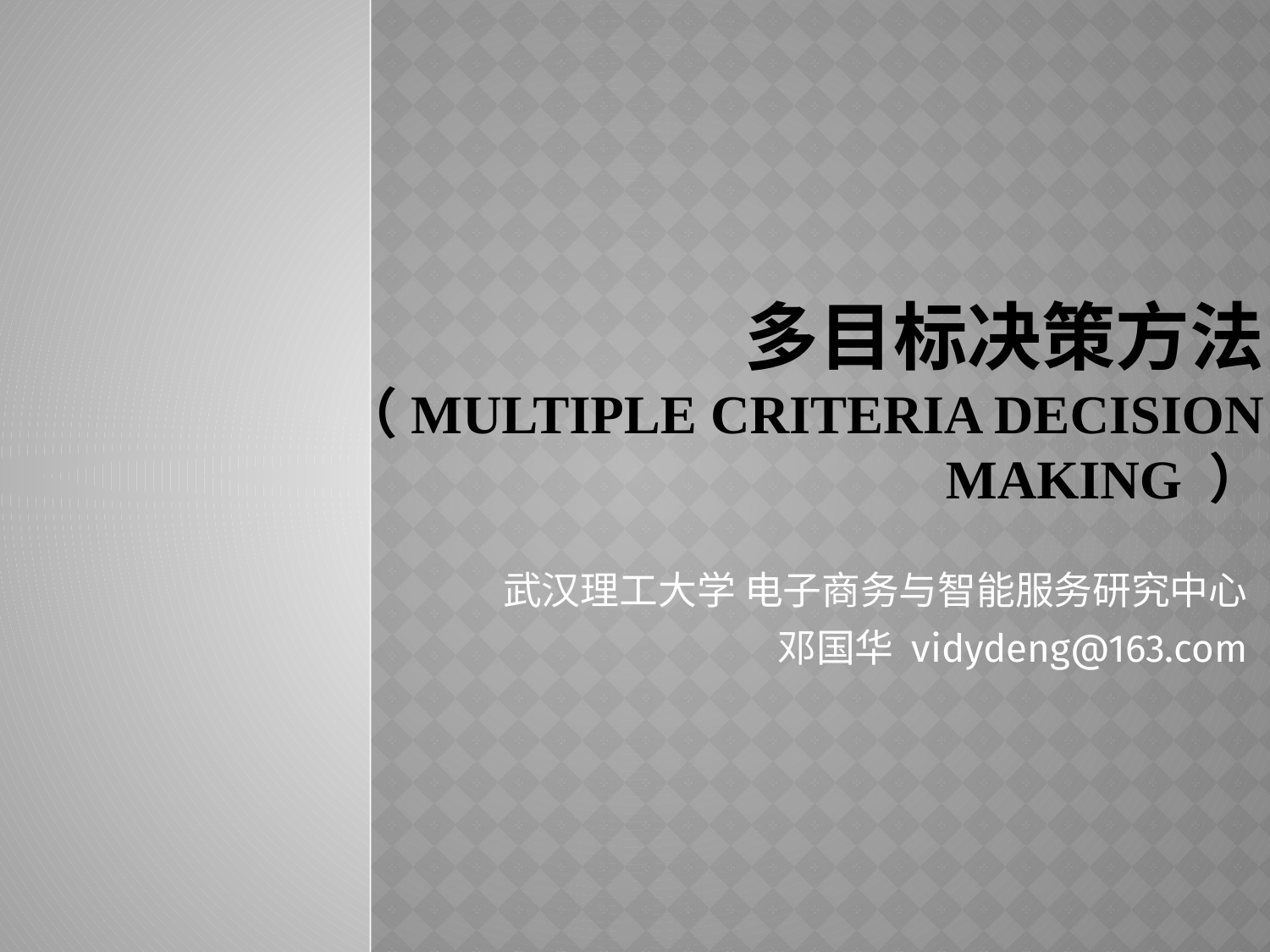

# 多目标决策方法 （Multiple Criteria Decision Making ）
武汉理工大学 电子商务与智能服务研究中心
邓国华 vidydeng@163.com